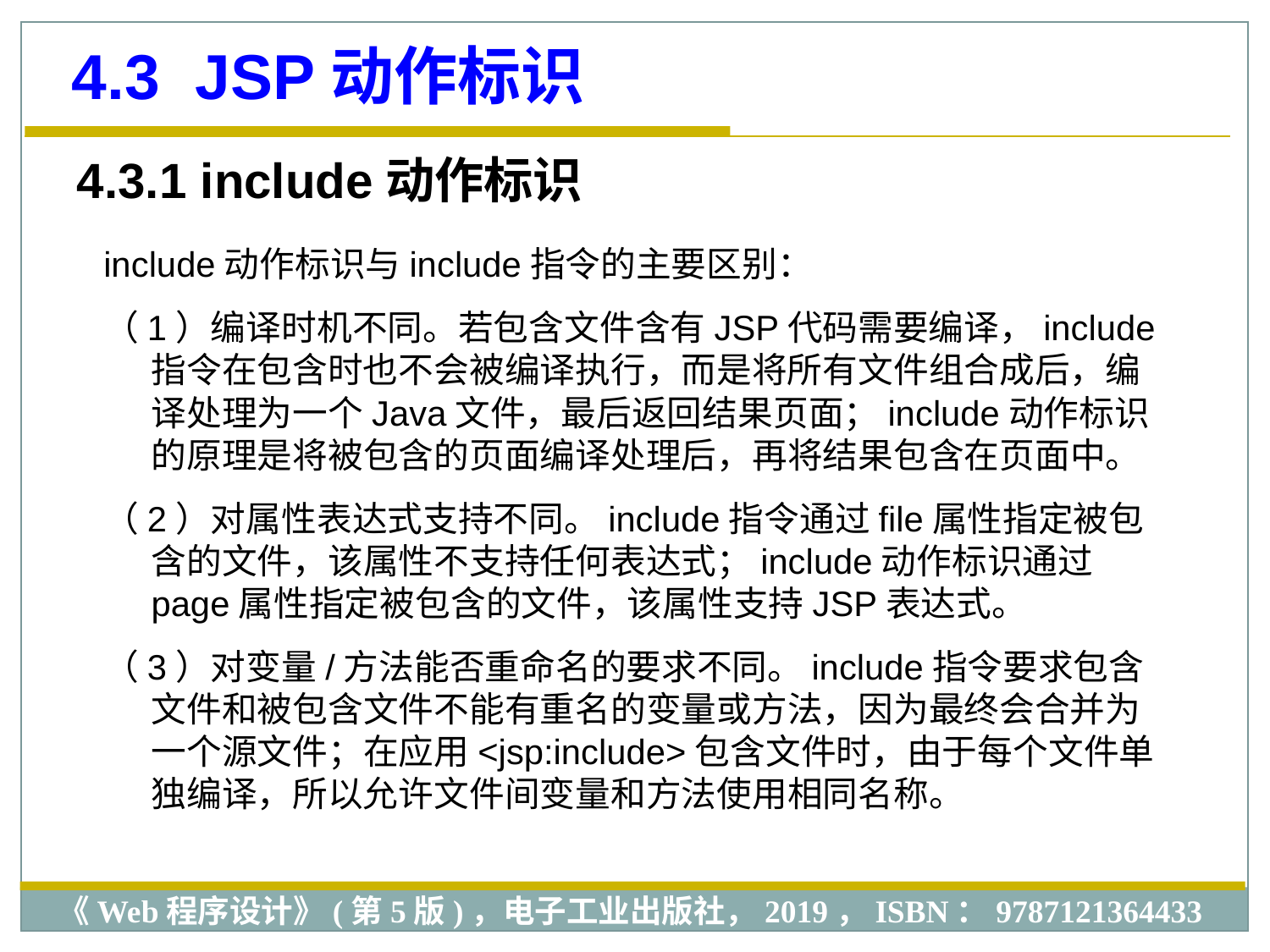

4.3  JSP动作标识
4.3.1 include动作标识
include动作标识与include指令的主要区别：
（1）编译时机不同。若包含文件含有JSP代码需要编译，include指令在包含时也不会被编译执行，而是将所有文件组合成后，编译处理为一个Java文件，最后返回结果页面；include动作标识的原理是将被包含的页面编译处理后，再将结果包含在页面中。
（2）对属性表达式支持不同。include指令通过file属性指定被包含的文件，该属性不支持任何表达式；include动作标识通过page属性指定被包含的文件，该属性支持JSP表达式。
（3）对变量/方法能否重命名的要求不同。include指令要求包含文件和被包含文件不能有重名的变量或方法，因为最终会合并为一个源文件；在应用<jsp:include>包含文件时，由于每个文件单独编译，所以允许文件间变量和方法使用相同名称。